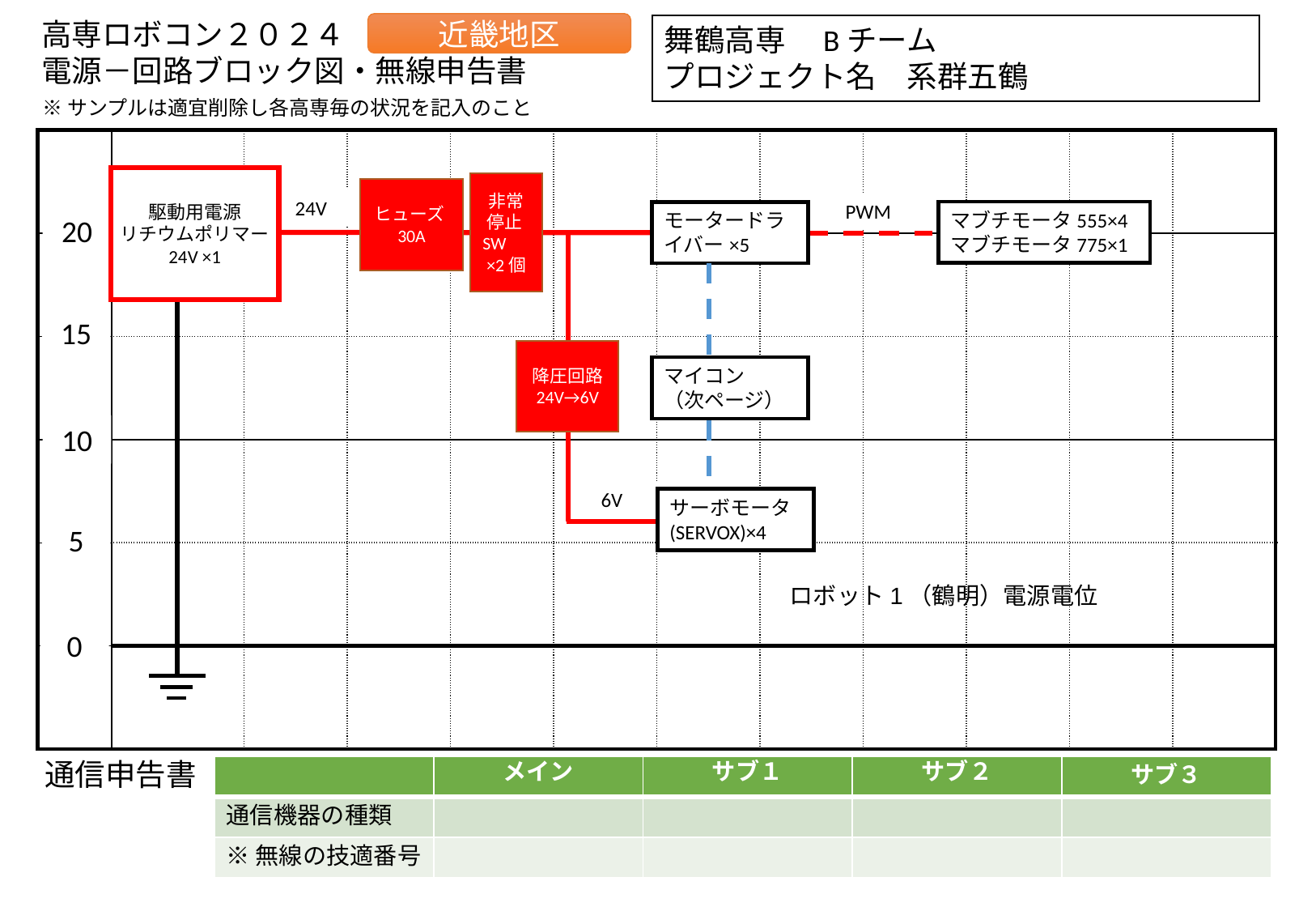

近畿地区
舞鶴高専　Bチーム
プロジェクト名　系群五鶴

駆動用電源
リチウムポリマー
24V ×1

非常停止SW　×2個
ヒューズ30A
24V
PWM
マブチモータ555×4
マブチモータ775×1
モータードライバー×5
降圧回路
24V→6V
マイコン
（次ページ）
6V
サーボモータ(SERVOX)×4
ロボット1（鶴明）電源電位
|  | メイン | サブ１ | サブ２ | サブ３ |
| --- | --- | --- | --- | --- |
| 通信機器の種類 |  |  |  |  |
| ※無線の技適番号 |  |  |  |  |